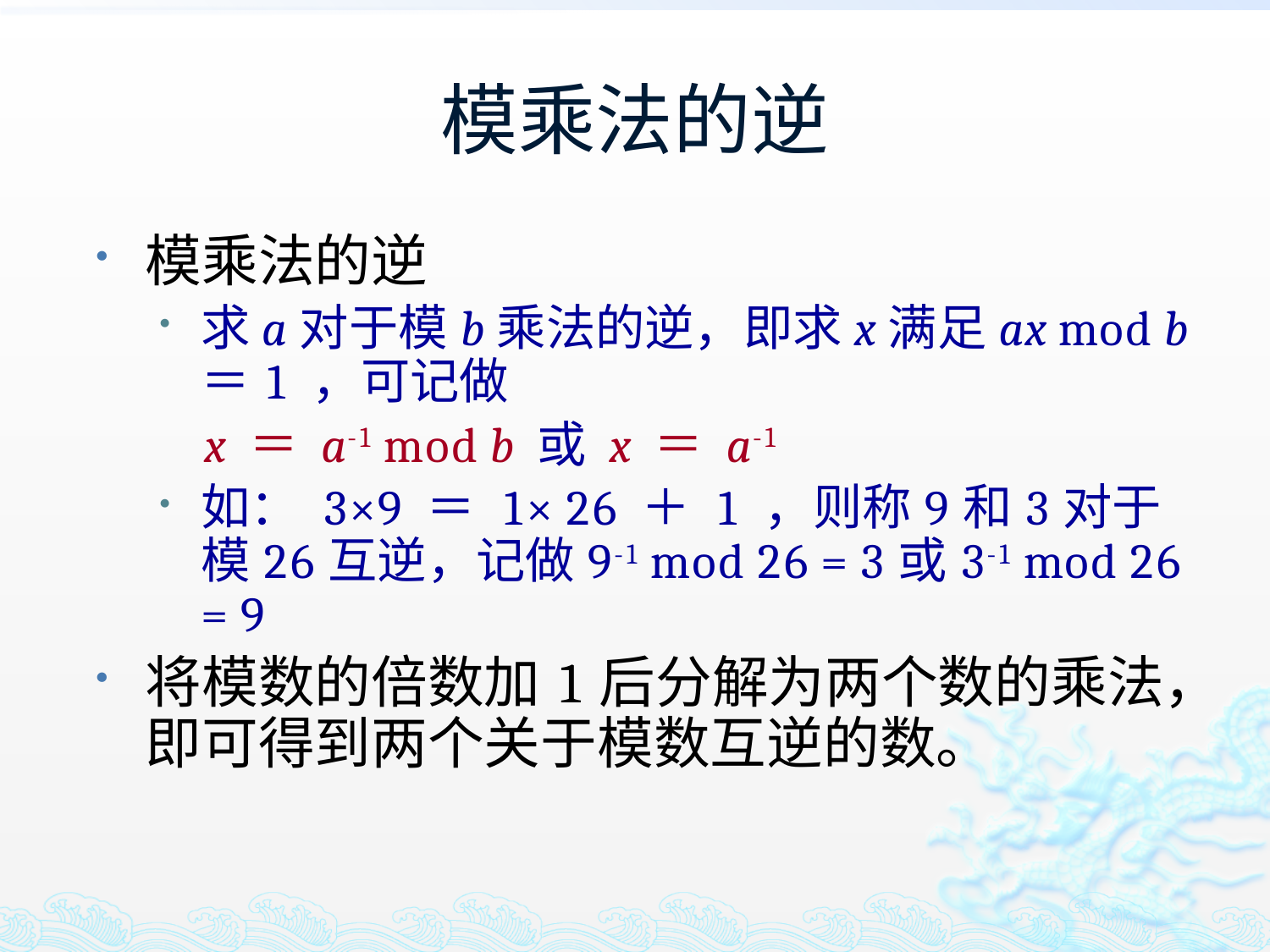

# 模乘法的逆
模乘法的逆
求a对于模b乘法的逆，即求x满足ax mod b ＝1 ，可记做
    x ＝ a-1 mod b 或 x ＝ a-1
如： 3×9 ＝ 1× 26 ＋ 1 ，则称9和3对于模26互逆，记做9-1 mod 26 = 3或3-1 mod 26 = 9
将模数的倍数加1后分解为两个数的乘法，即可得到两个关于模数互逆的数。